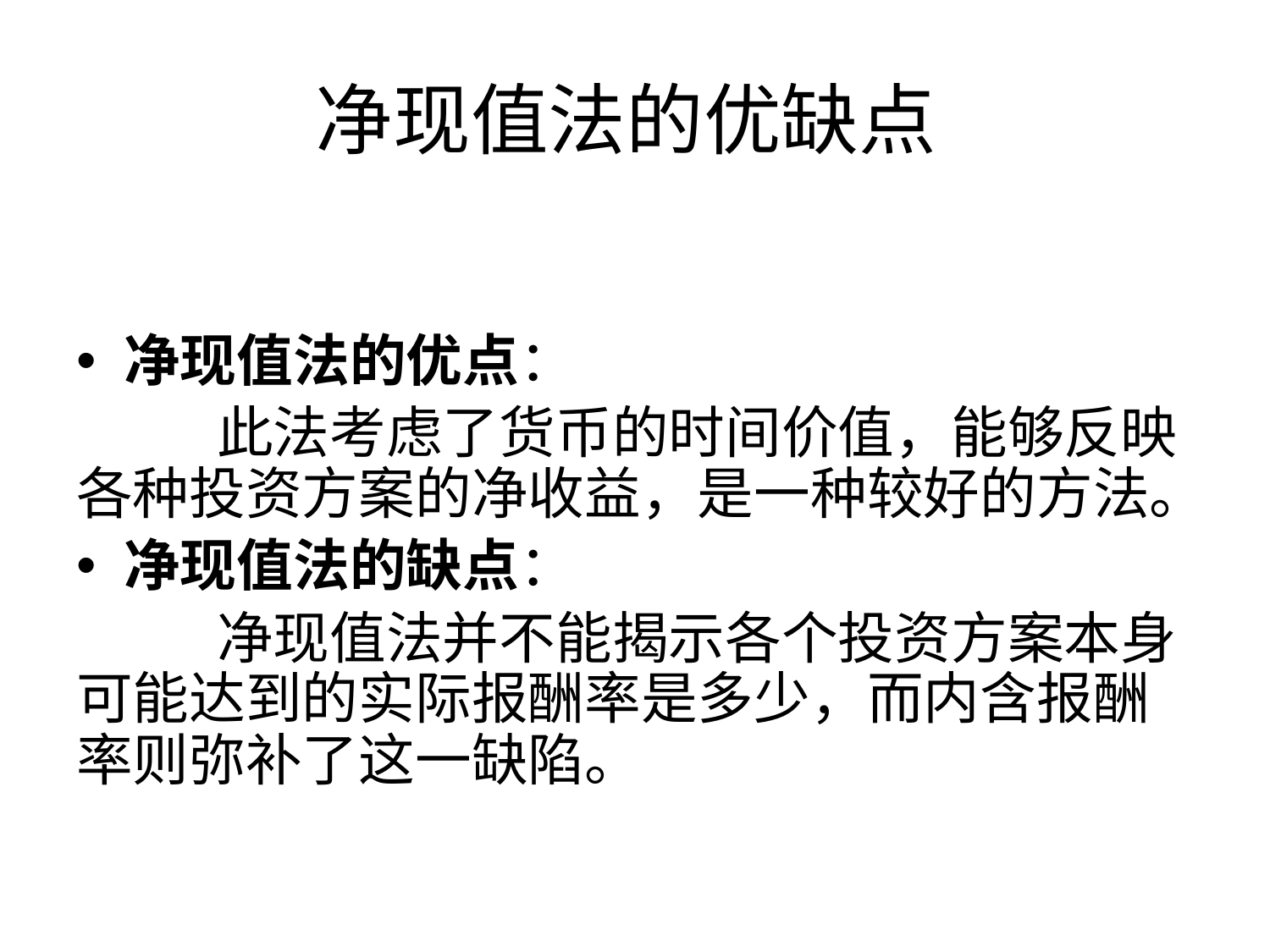

净现值法的优缺点
净现值法的优点：
          此法考虑了货币的时间价值，能够反映各种投资方案的净收益，是一种较好的方法。
净现值法的缺点：
          净现值法并不能揭示各个投资方案本身可能达到的实际报酬率是多少，而内含报酬率则弥补了这一缺陷。